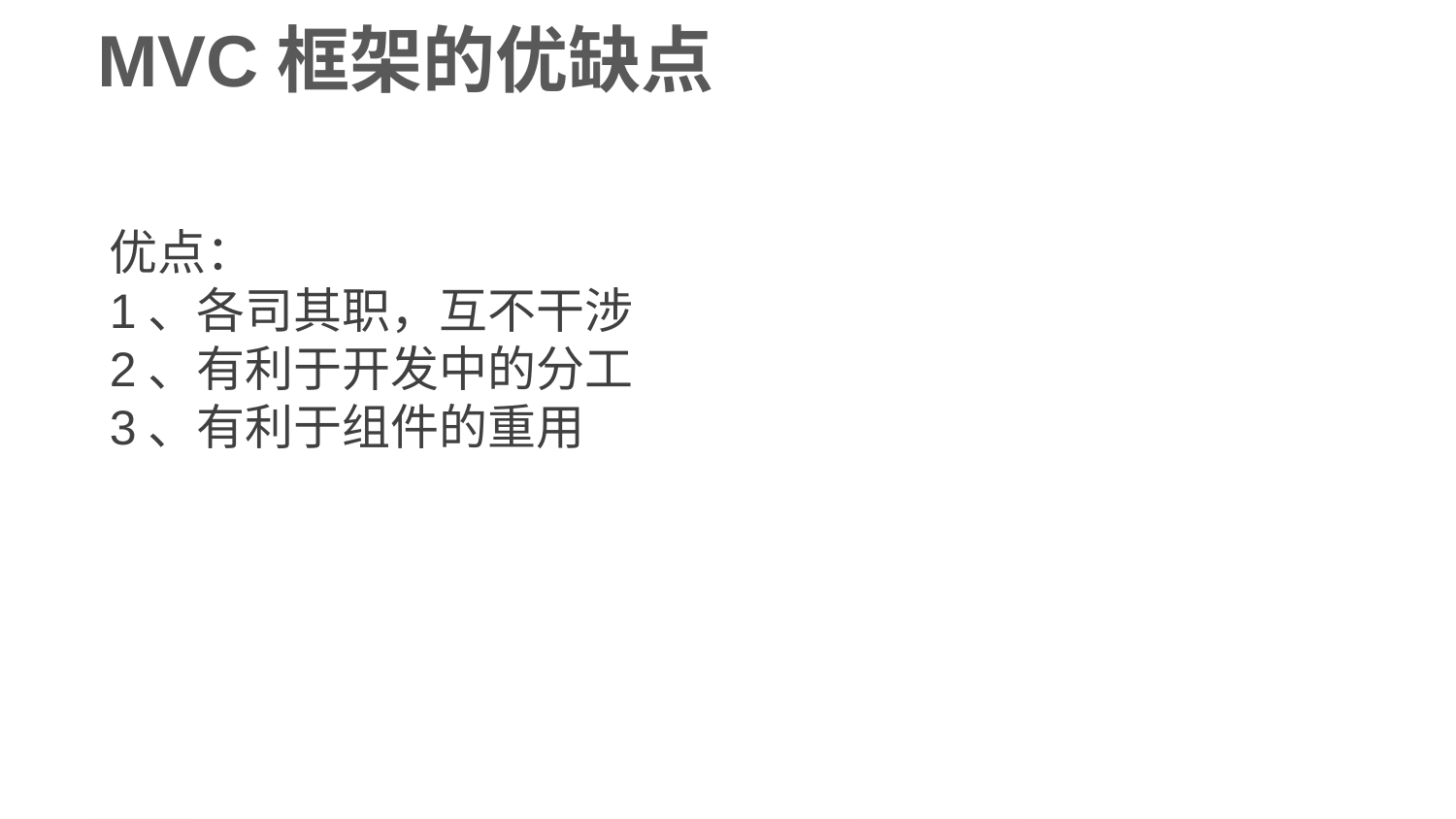

MVC框架的优缺点
优点：
1、各司其职，互不干涉
2、有利于开发中的分工
3、有利于组件的重用